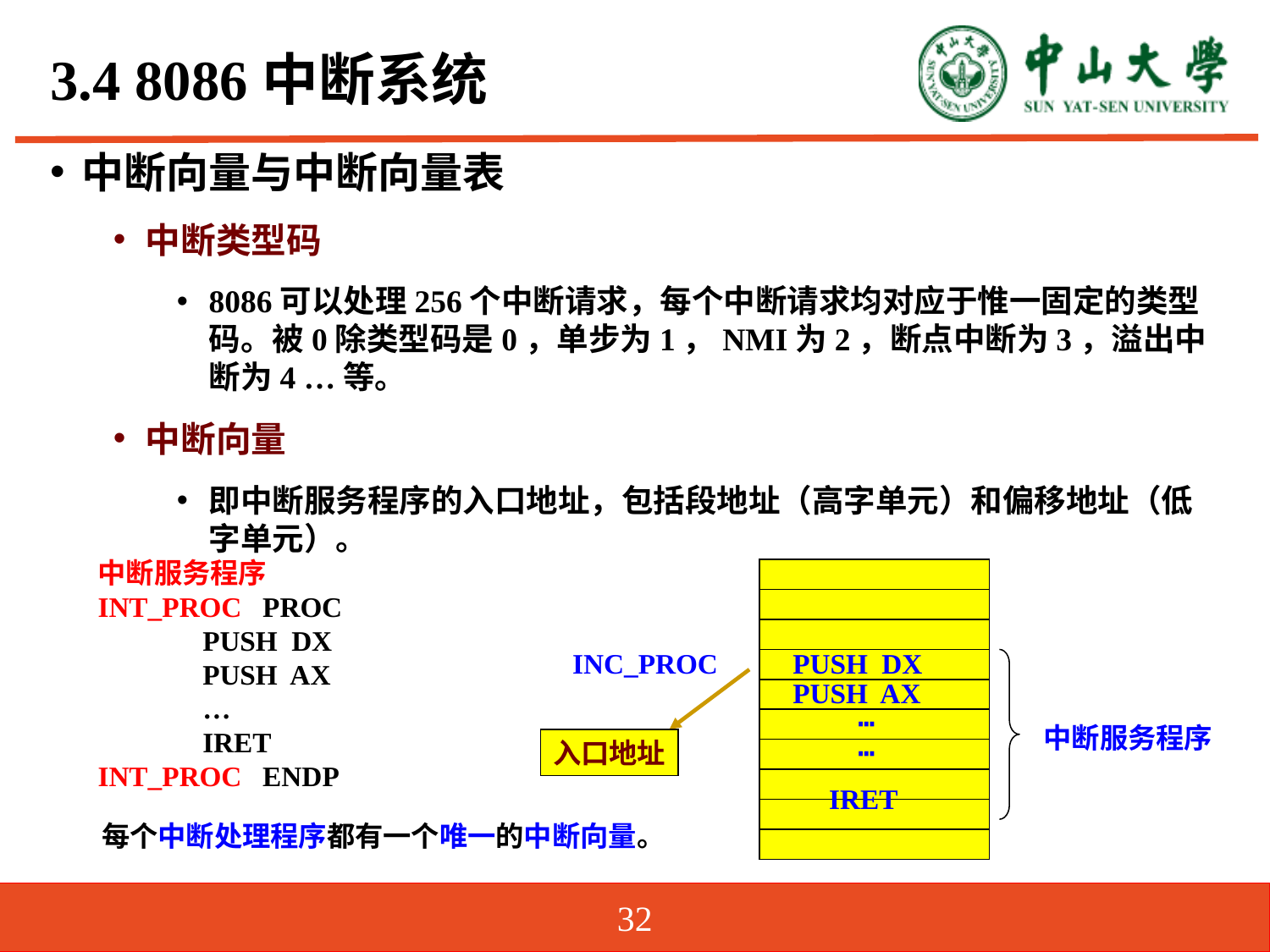

# 3.4 8086中断系统
中断向量与中断向量表
中断类型码
8086可以处理256个中断请求，每个中断请求均对应于惟一固定的类型码。被0除类型码是0，单步为1，NMI为2，断点中断为3，溢出中断为4 …等。
中断向量
即中断服务程序的入口地址，包括段地址（高字单元）和偏移地址（低字单元）。

中断服务程序
INT_PROC   PROC
               PUSH  DX
               PUSH  AX
               …
               IRET
INT_PROC   ENDP

INC_PROC
PUSH  DX

PUSH  AX

┅

中断服务程序
入口地址
┅

IRET

每个中断处理程序都有一个唯一的中断向量。

32